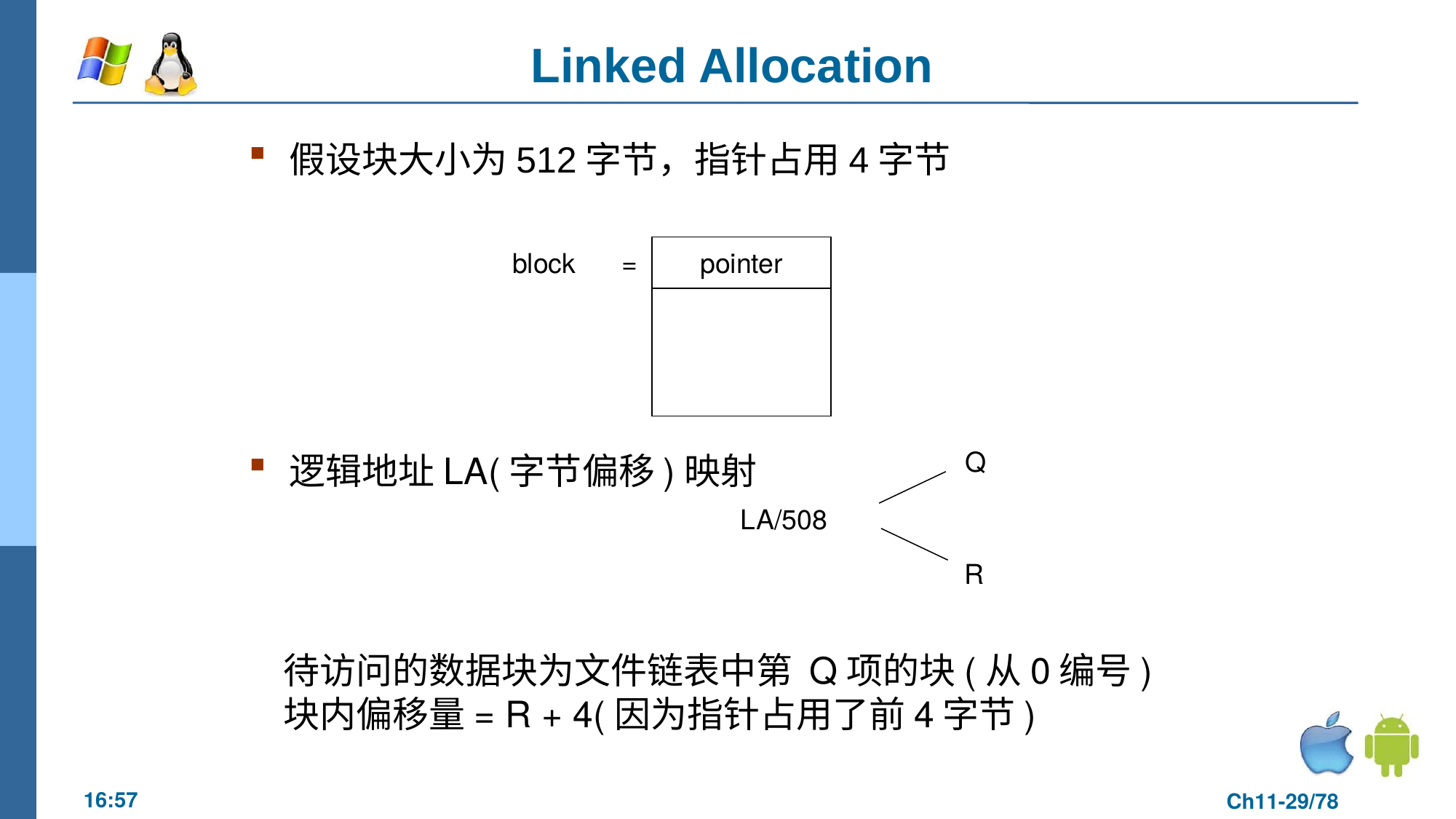

# Linked Allocation
假设块大小为512字节，指针占用4字节
pointer
block      =

逻辑地址LA(字节偏移)映射
Q

LA/508

R
待访问的数据块为文件链表中第 Q项的块(从0编号)
块内偏移量= R + 4(因为指针占用了前4字节)